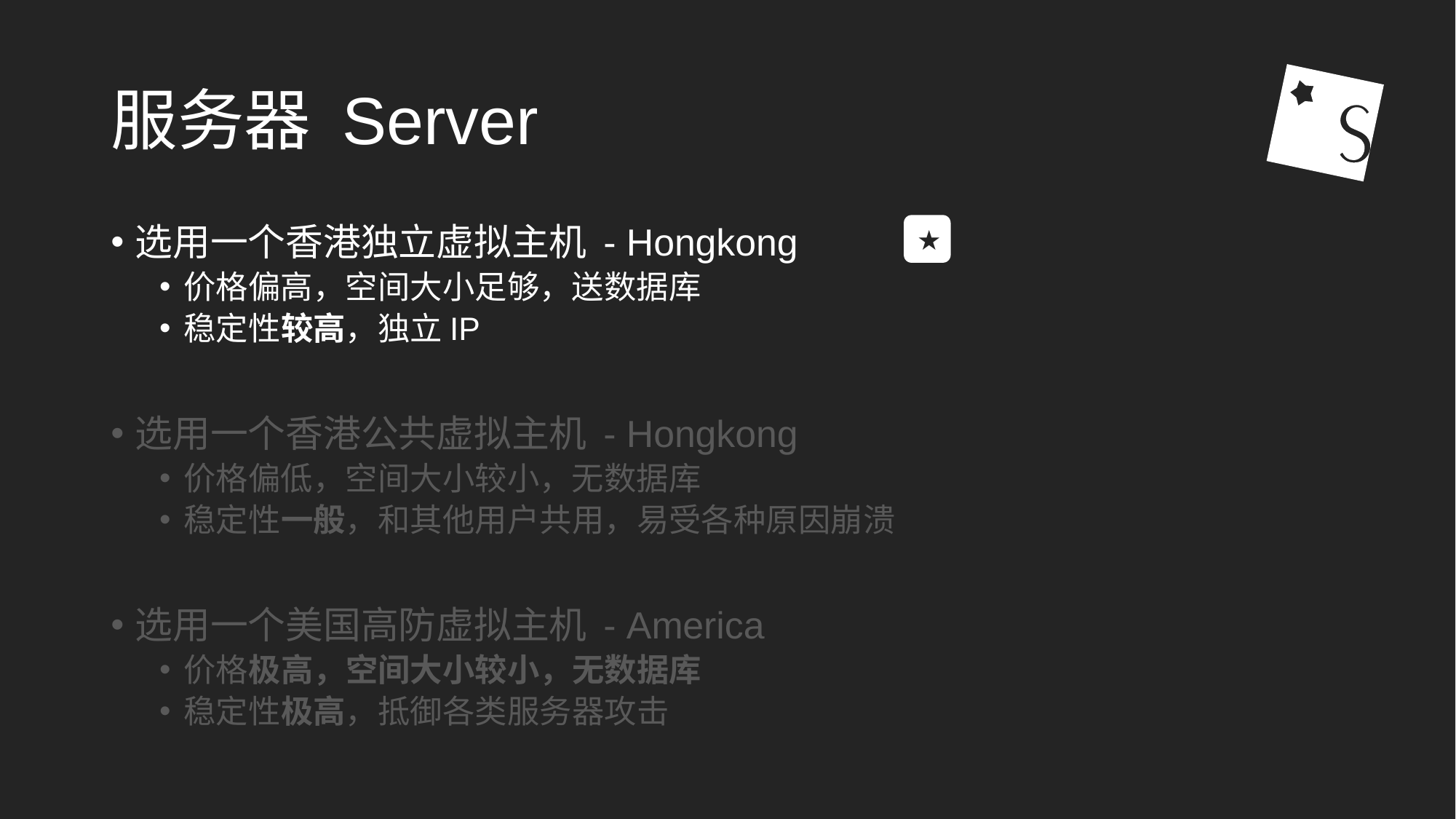

# 服务器 Server
★
选用一个香港独立虚拟主机 - Hongkong
价格偏高，空间大小足够，送数据库
稳定性较高，独立IP

选用一个香港公共虚拟主机 - Hongkong
价格偏低，空间大小较小，无数据库
稳定性一般，和其他用户共用，易受各种原因崩溃

选用一个美国高防虚拟主机 - America
价格极高，空间大小较小，无数据库
稳定性极高，抵御各类服务器攻击